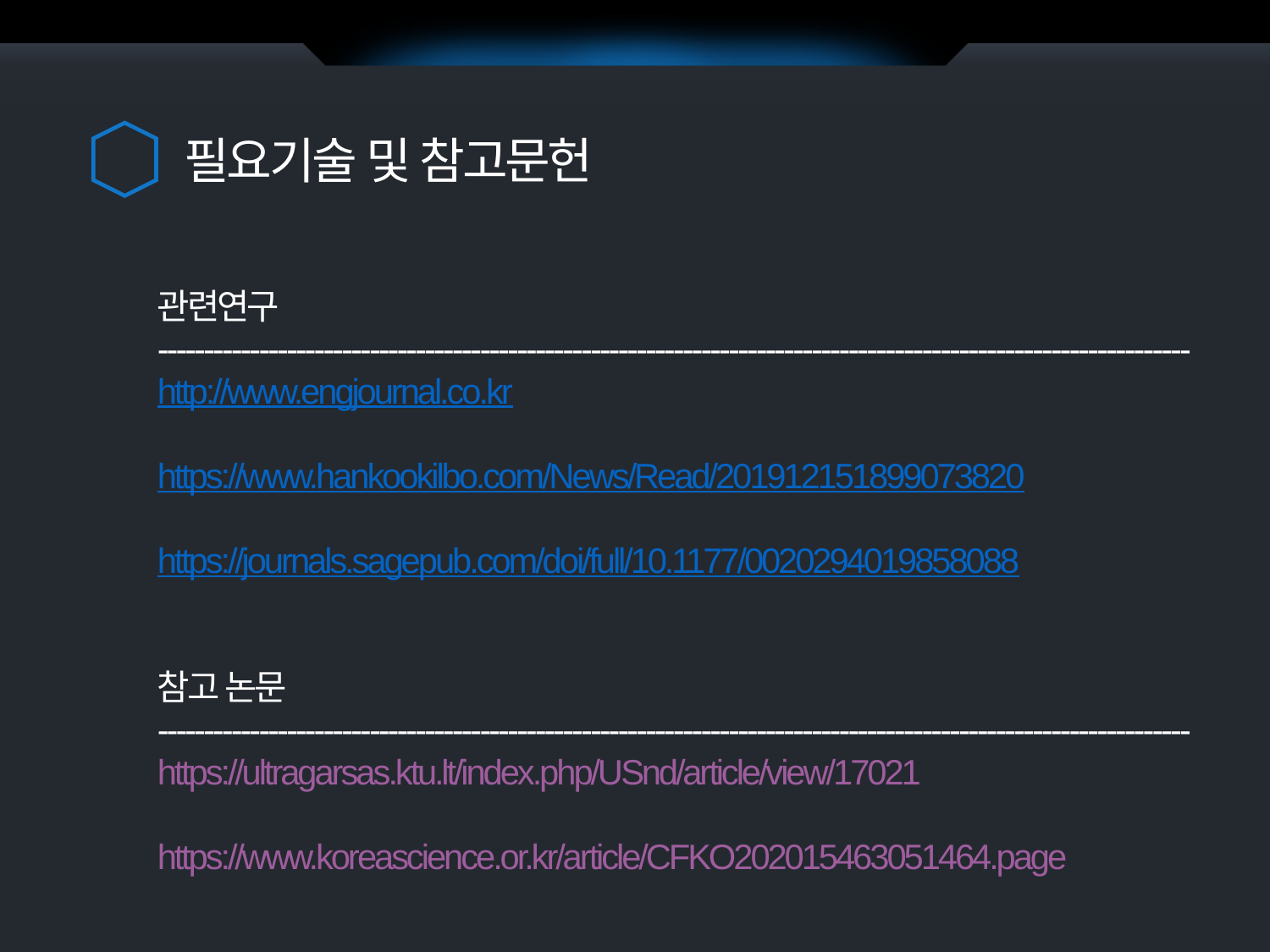

필요기술 및 참고문헌

관련연구
----------------------------------------------------------------------------------------------------------------
http://www.engjournal.co.kr

https://www.hankookilbo.com/News/Read/201912151899073820

https://journals.sagepub.com/doi/full/10.1177/0020294019858088

참고 논문
----------------------------------------------------------------------------------------------------------------https://ultragarsas.ktu.lt/index.php/USnd/article/view/17021

https://www.koreascience.or.kr/article/CFKO202015463051464.page